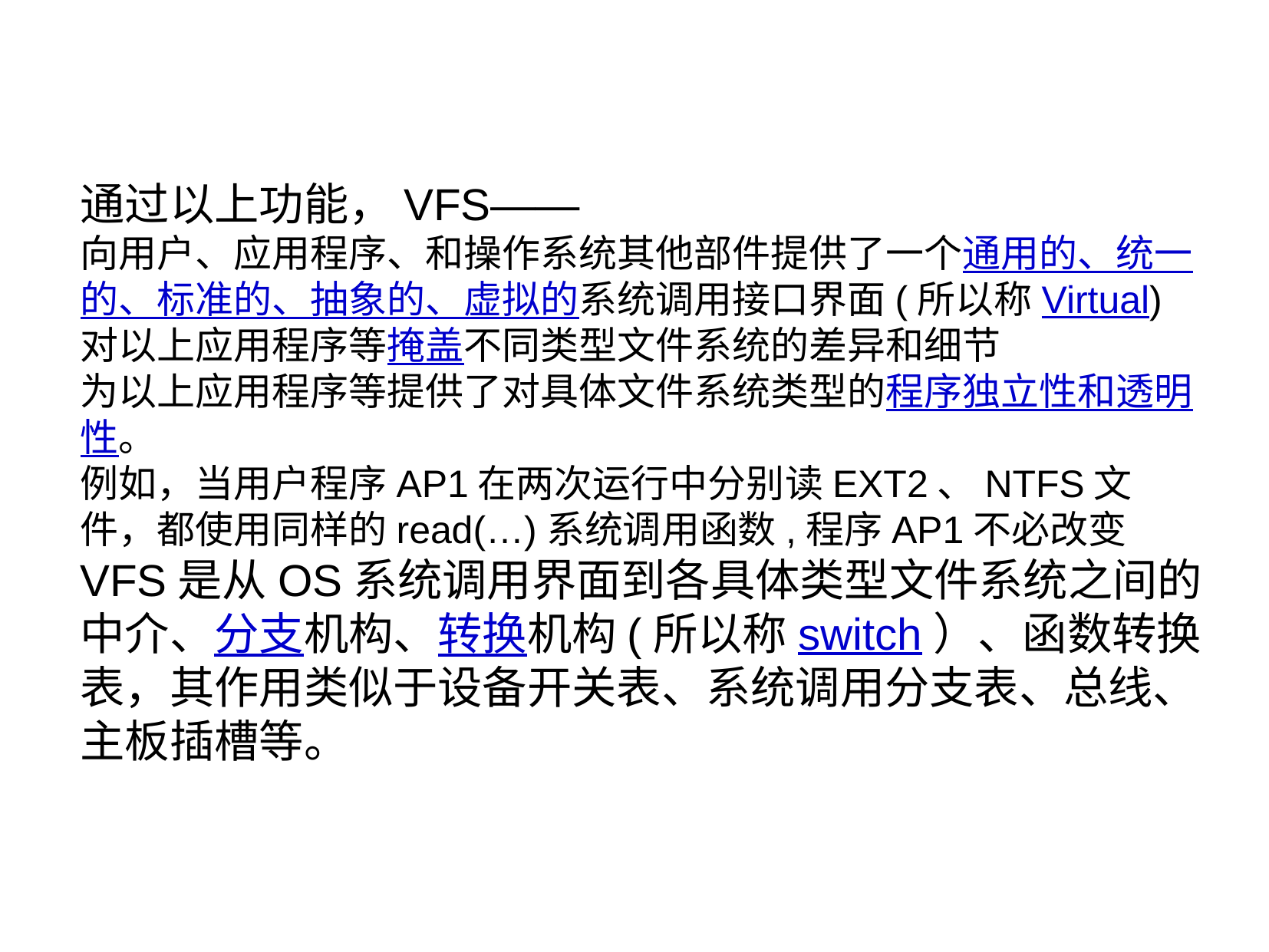

通过以上功能，VFS——
向用户、应用程序、和操作系统其他部件提供了一个通用的、统一的、标准的、抽象的、虚拟的系统调用接口界面(所以称Virtual)
对以上应用程序等掩盖不同类型文件系统的差异和细节
为以上应用程序等提供了对具体文件系统类型的程序独立性和透明性。
例如，当用户程序AP1在两次运行中分别读EXT2、NTFS文件，都使用同样的read(…)系统调用函数,程序AP1不必改变
VFS是从OS系统调用界面到各具体类型文件系统之间的中介、分支机构、转换机构(所以称switch）、函数转换表，其作用类似于设备开关表、系统调用分支表、总线、主板插槽等。